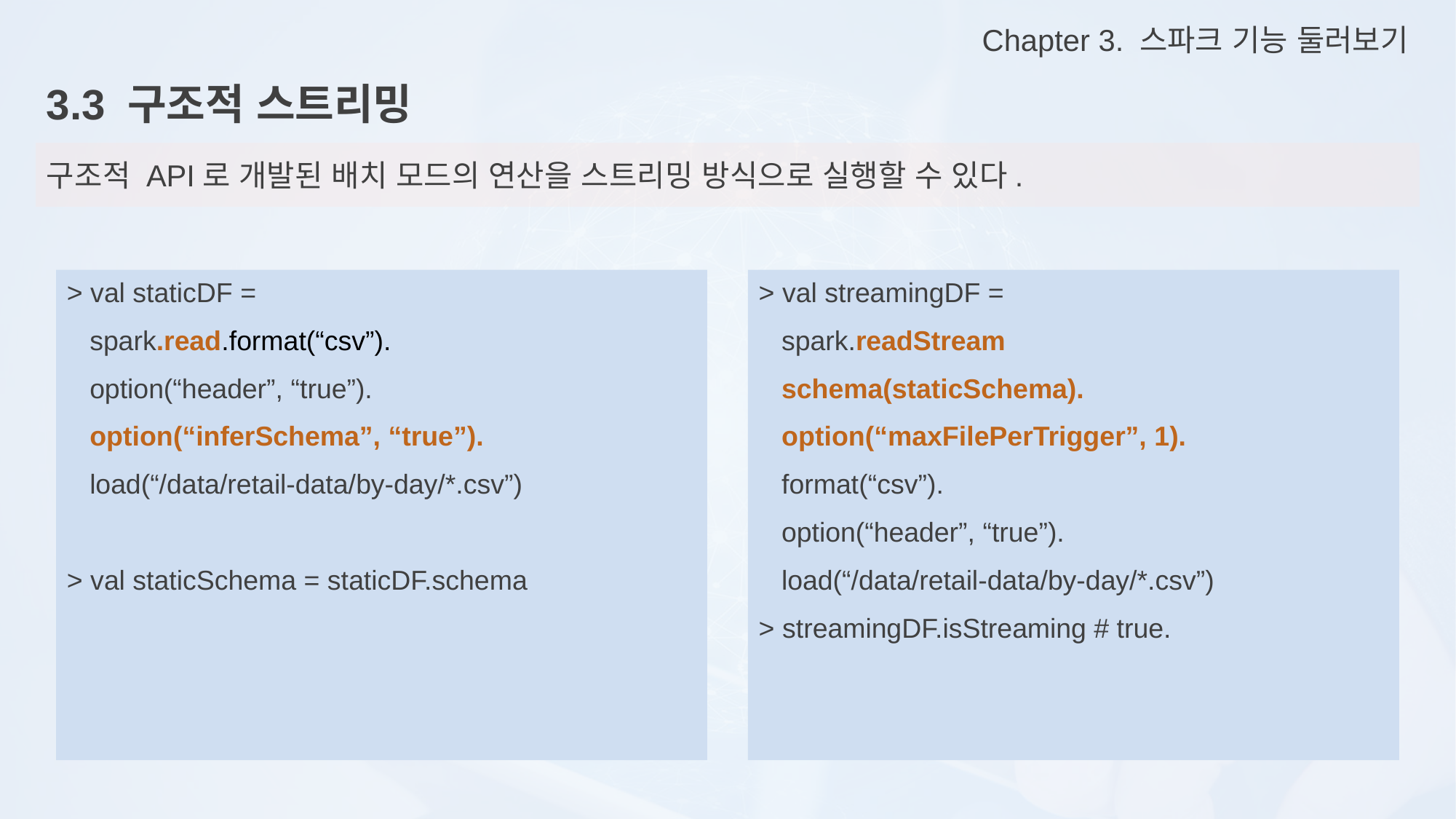

Chapter 3. 스파크 기능 둘러보기
3.3 구조적 스트리밍
구조적 API로 개발된 배치 모드의 연산을 스트리밍 방식으로 실행할 수 있다.

> val staticDF =
   spark.read.format(“csv”).
   option(“header”, “true”).
   option(“inferSchema”, “true”).
   load(“/data/retail-data/by-day/*.csv”)

> val staticSchema = staticDF.schema
> val streamingDF =
   spark.readStream
   schema(staticSchema).
   option(“maxFilePerTrigger”, 1).
   format(“csv”).
   option(“header”, “true”).
   load(“/data/retail-data/by-day/*.csv”)
> streamingDF.isStreaming # true.